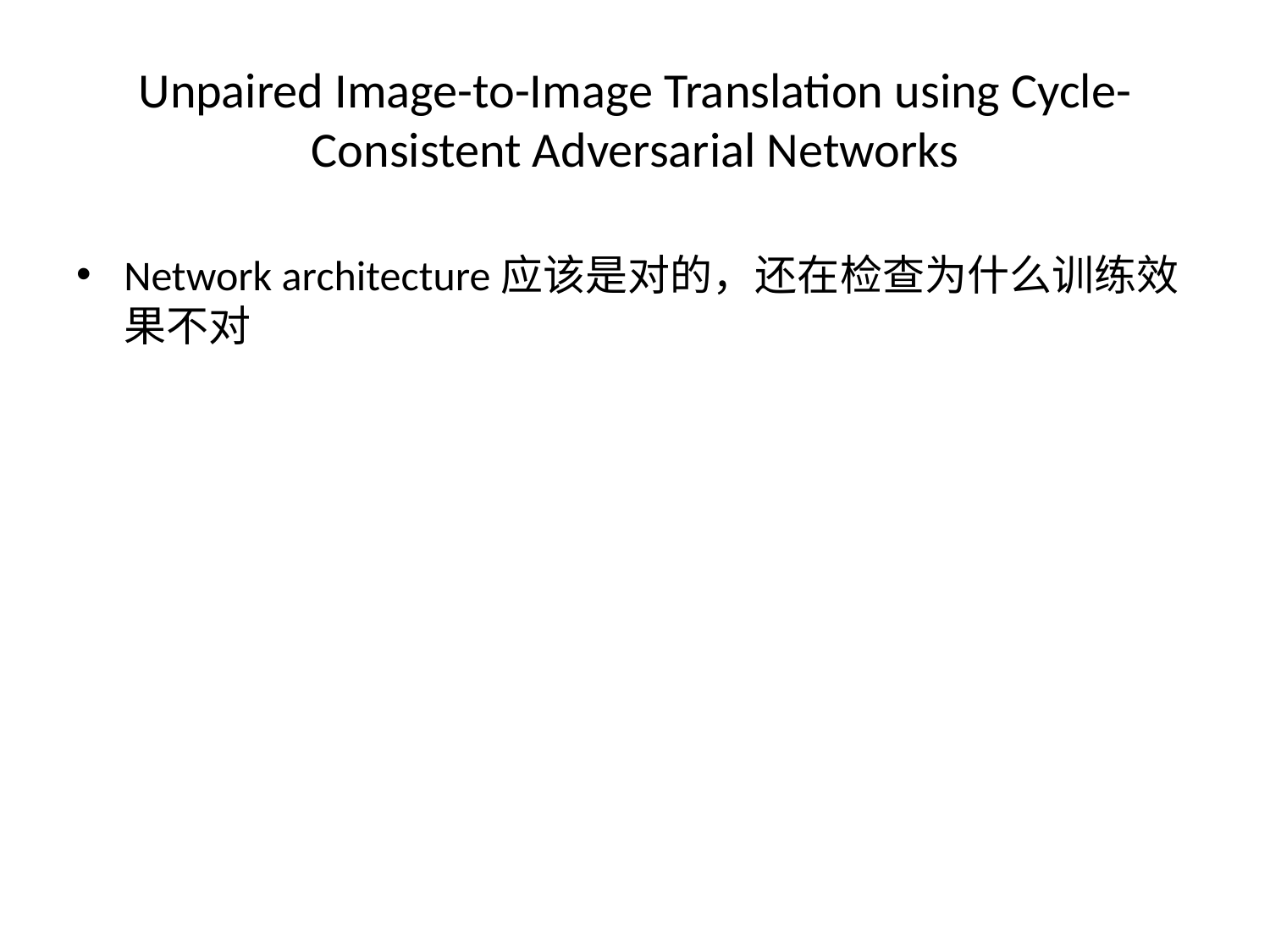

# Unpaired Image-to-Image Translation using Cycle-Consistent Adversarial Networks
Network architecture应该是对的，还在检查为什么训练效果不对